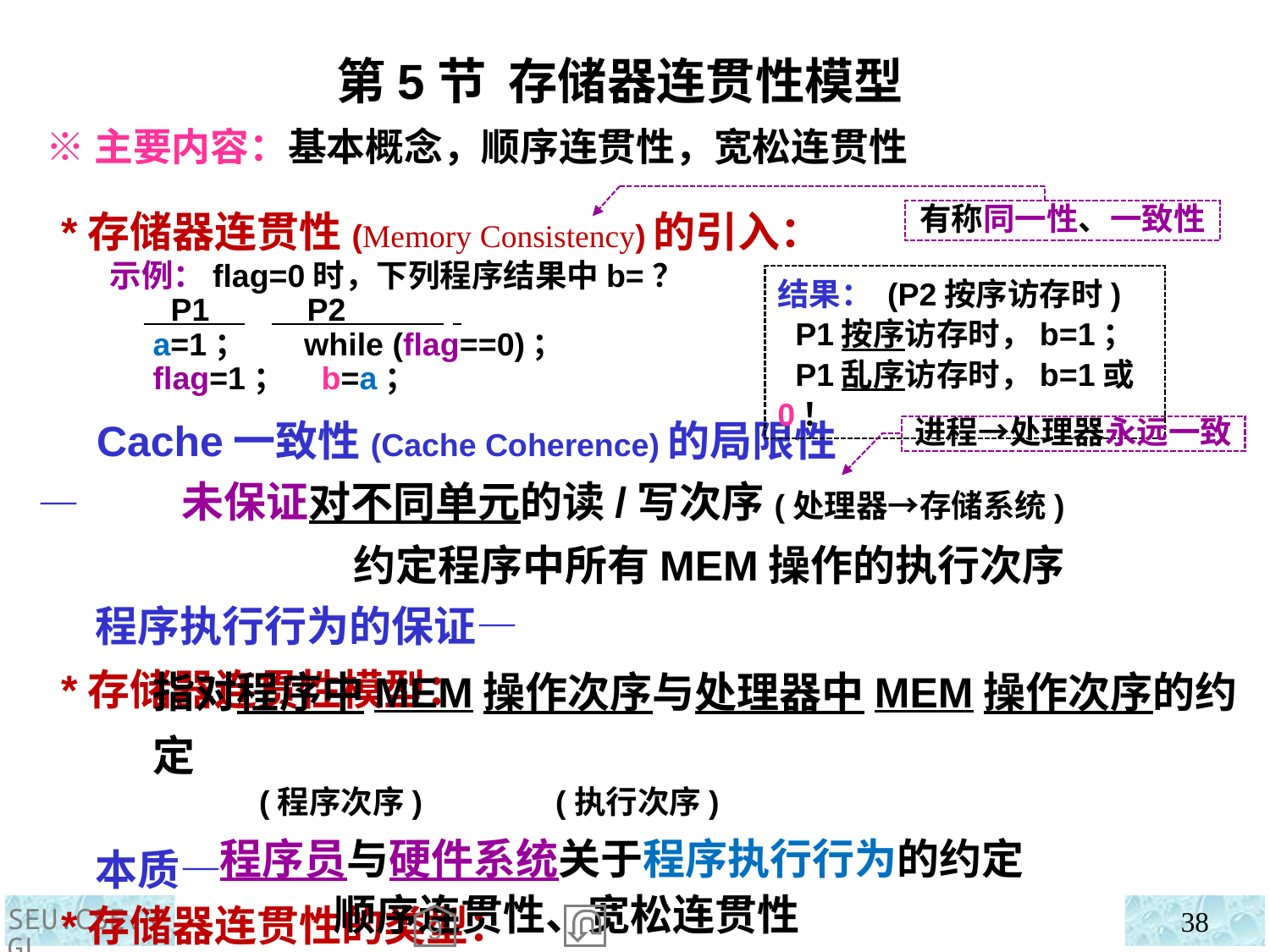

第5节  存储器连贯性模型
 ※主要内容：基本概念，顺序连贯性，宽松连贯性
  *存储器连贯性(Memory Consistency)的引入：
         示例：flag=0时，下列程序结果中b=？
               P1           P2           .
             a=1；       while (flag==0)；
             flag=1；    b=a；
     Cache一致性(Cache Coherence)的局限性—

     程序执行行为的保证—
  *存储器连贯性模型：

     本质—
  *存储器连贯性的类型：
有称同一性、一致性
结果： (P2按序访存时)
  P1按序访存时，b=1；
  P1乱序访存时，b=1或0！
进程→处理器永远一致
  未保证对不同单元的读/写次序(处理器→存储系统)
                    约定程序中所有MEM操作的执行次序

指对程序中MEM操作次序与处理器中MEM操作次序的约定
            (程序次序)               (执行次序)
      程序员与硬件系统关于程序执行行为的约定
                  顺序连贯性、宽松连贯性
SEU.CSE.RGL
38

9